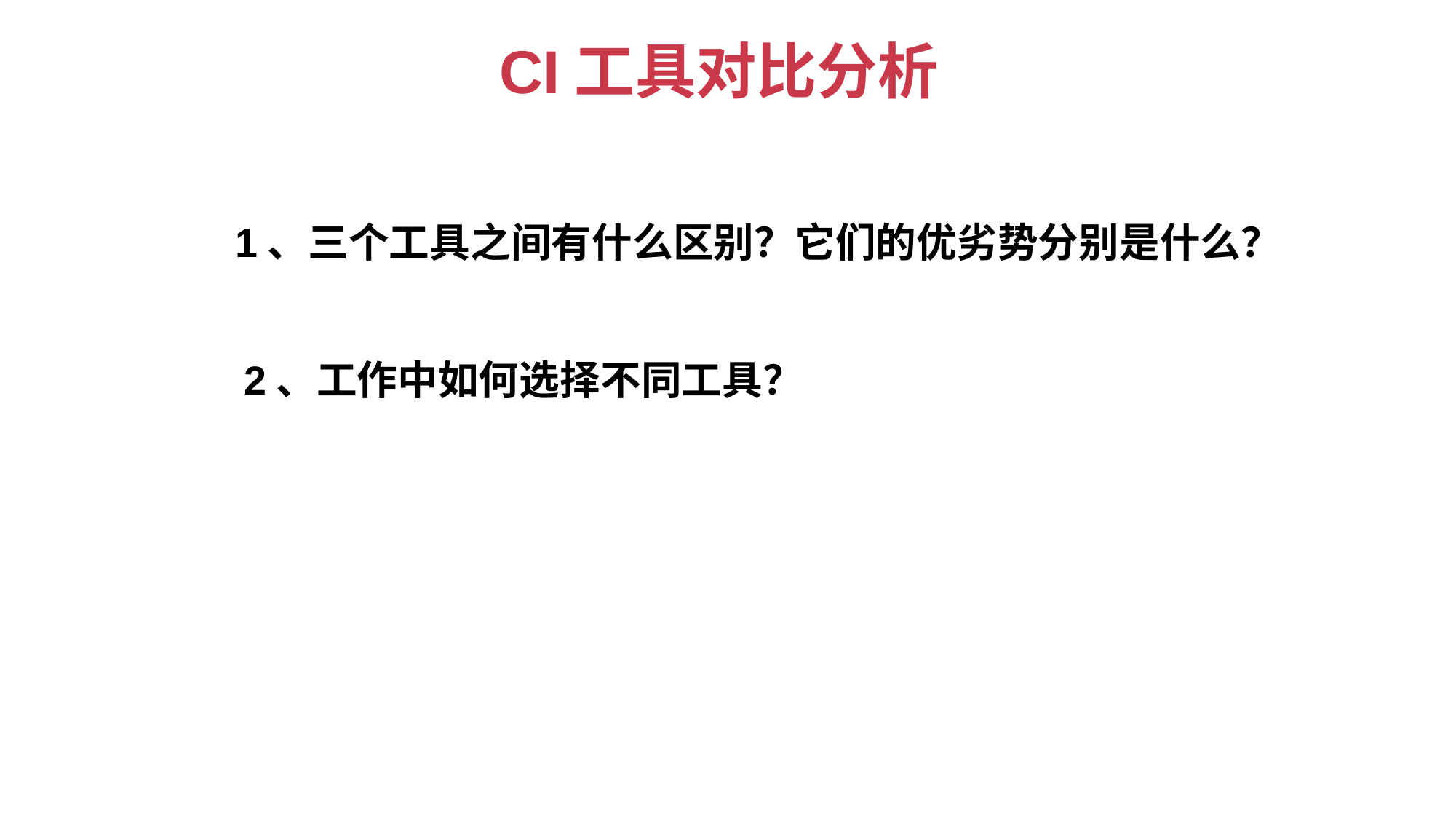

CI工具对比分析

1、三个工具之间有什么区别？它们的优劣势分别是什么？

2、工作中如何选择不同工具？